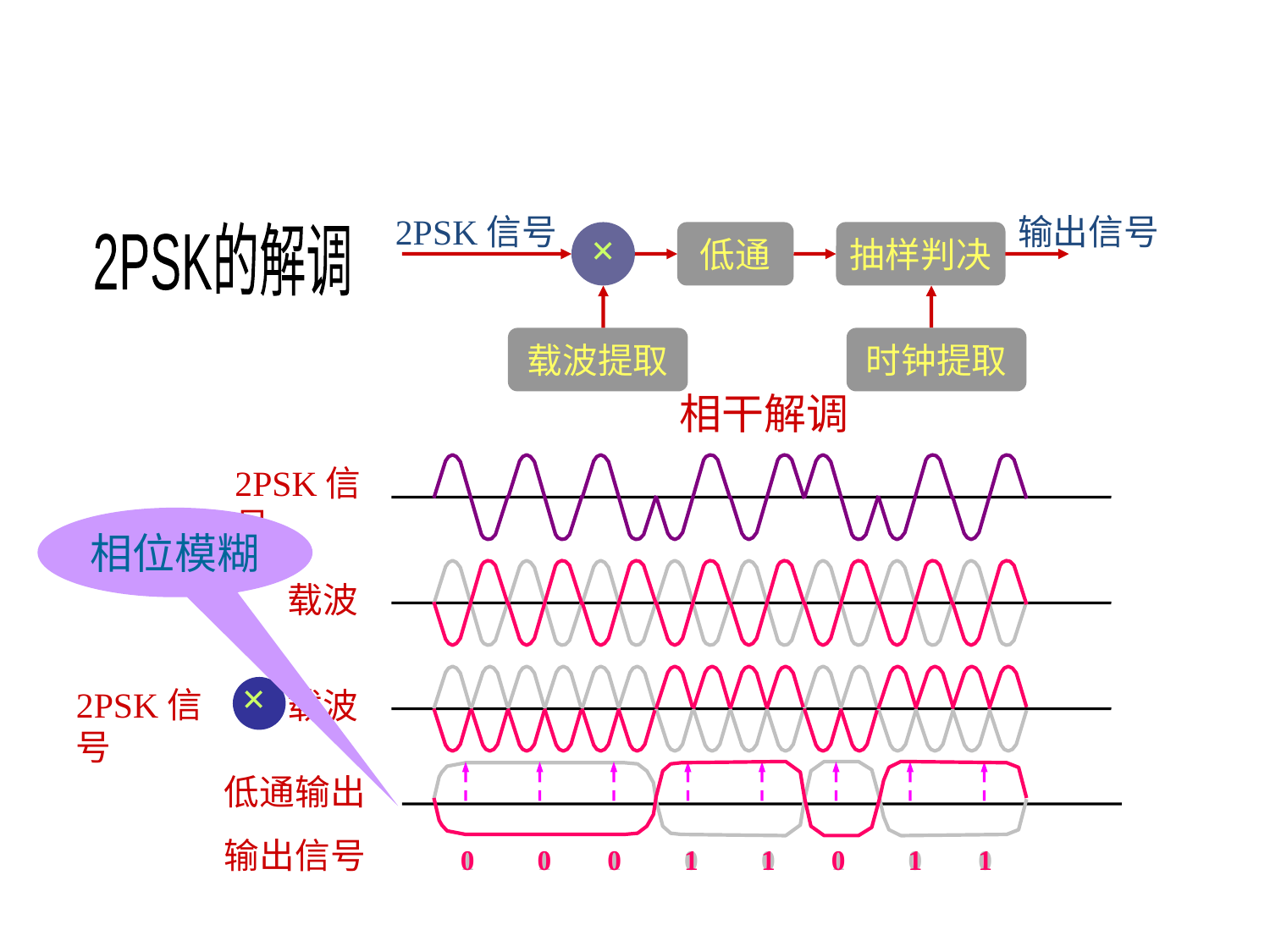

2PSK信号
输出信号
×
低通
抽样判决

载波提取
时钟提取
相干解调
2PSK的解调
2PSK信号

载波

2PSK信号
×

载波

低通输出

输出信号
相位模糊

  1         1        1         0         0        1         0        0
  0         0        0         1         1        0         1        1